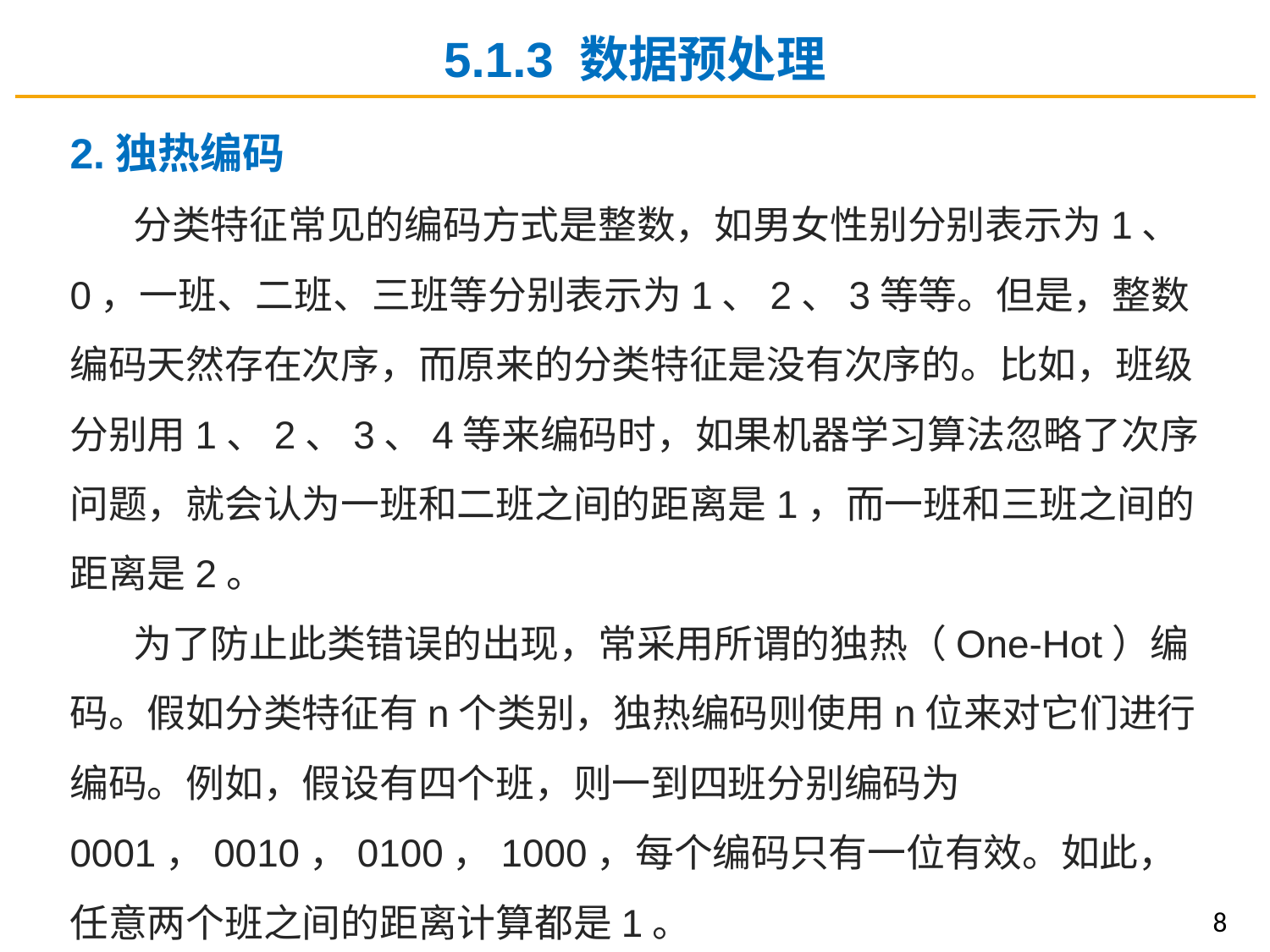

5.1.3 数据预处理
2.独热编码
分类特征常见的编码方式是整数，如男女性别分别表示为1、0，一班、二班、三班等分别表示为1、2、3等等。但是，整数编码天然存在次序，而原来的分类特征是没有次序的。比如，班级分别用1、2、3、4等来编码时，如果机器学习算法忽略了次序问题，就会认为一班和二班之间的距离是1，而一班和三班之间的距离是2。
为了防止此类错误的出现，常采用所谓的独热（One-Hot）编码。假如分类特征有n个类别，独热编码则使用n位来对它们进行编码。例如，假设有四个班，则一到四班分别编码为0001，0010，0100，1000，每个编码只有一位有效。如此，任意两个班之间的距离计算都是1。
8